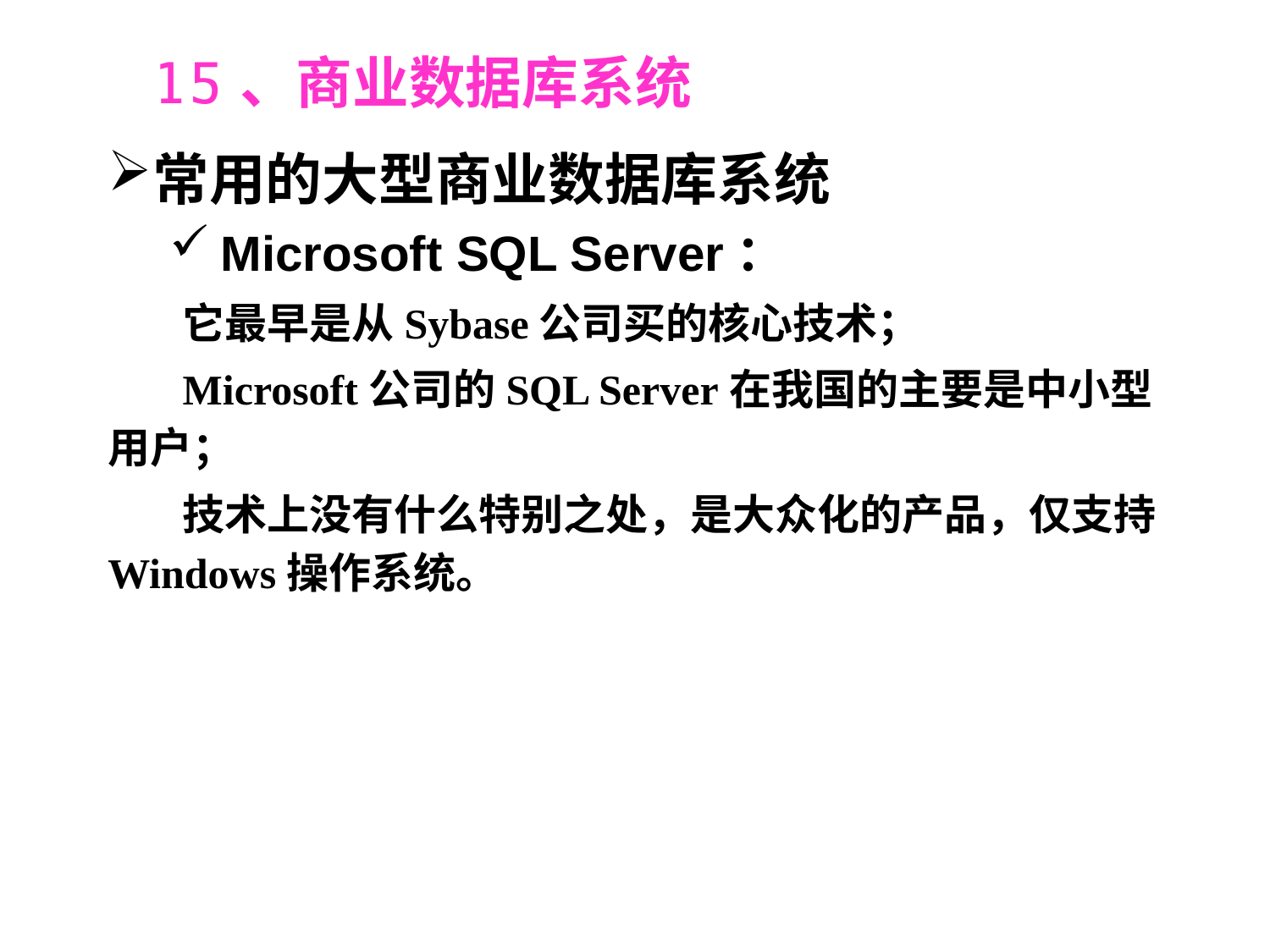

15、商业数据库系统
常用的大型商业数据库系统
Microsoft SQL Server：
它最早是从Sybase公司买的核心技术；
Microsoft公司的SQL Server在我国的主要是中小型用户；
技术上没有什么特别之处，是大众化的产品，仅支持Windows操作系统。